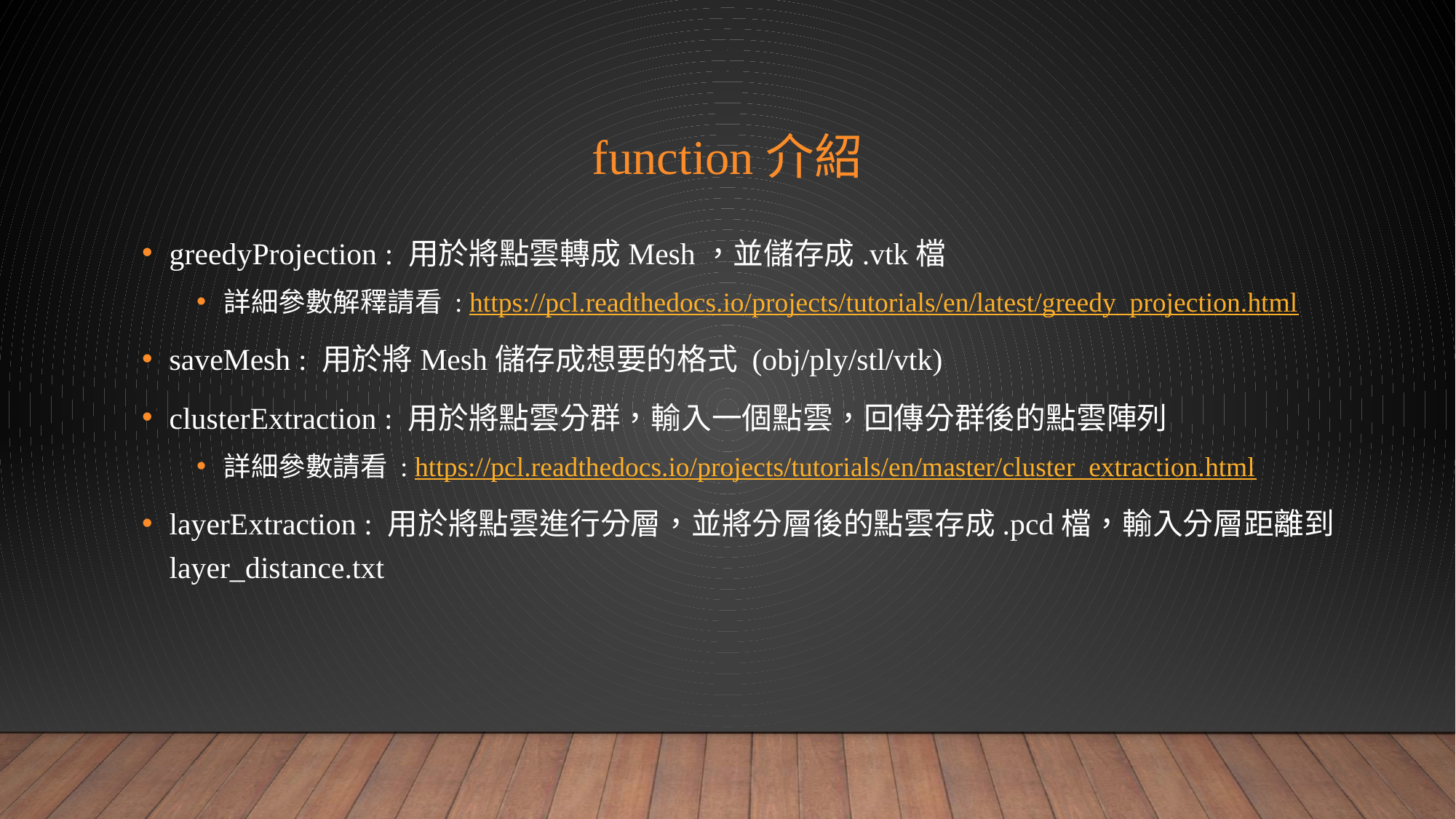

# function介紹
greedyProjection : 用於將點雲轉成Mesh，並儲存成.vtk檔
詳細參數解釋請看 : https://pcl.readthedocs.io/projects/tutorials/en/latest/greedy_projection.html
saveMesh : 用於將Mesh儲存成想要的格式 (obj/ply/stl/vtk)
clusterExtraction : 用於將點雲分群，輸入一個點雲，回傳分群後的點雲陣列
詳細參數請看 : https://pcl.readthedocs.io/projects/tutorials/en/master/cluster_extraction.html
layerExtraction : 用於將點雲進行分層，並將分層後的點雲存成.pcd檔，輸入分層距離到layer_distance.txt